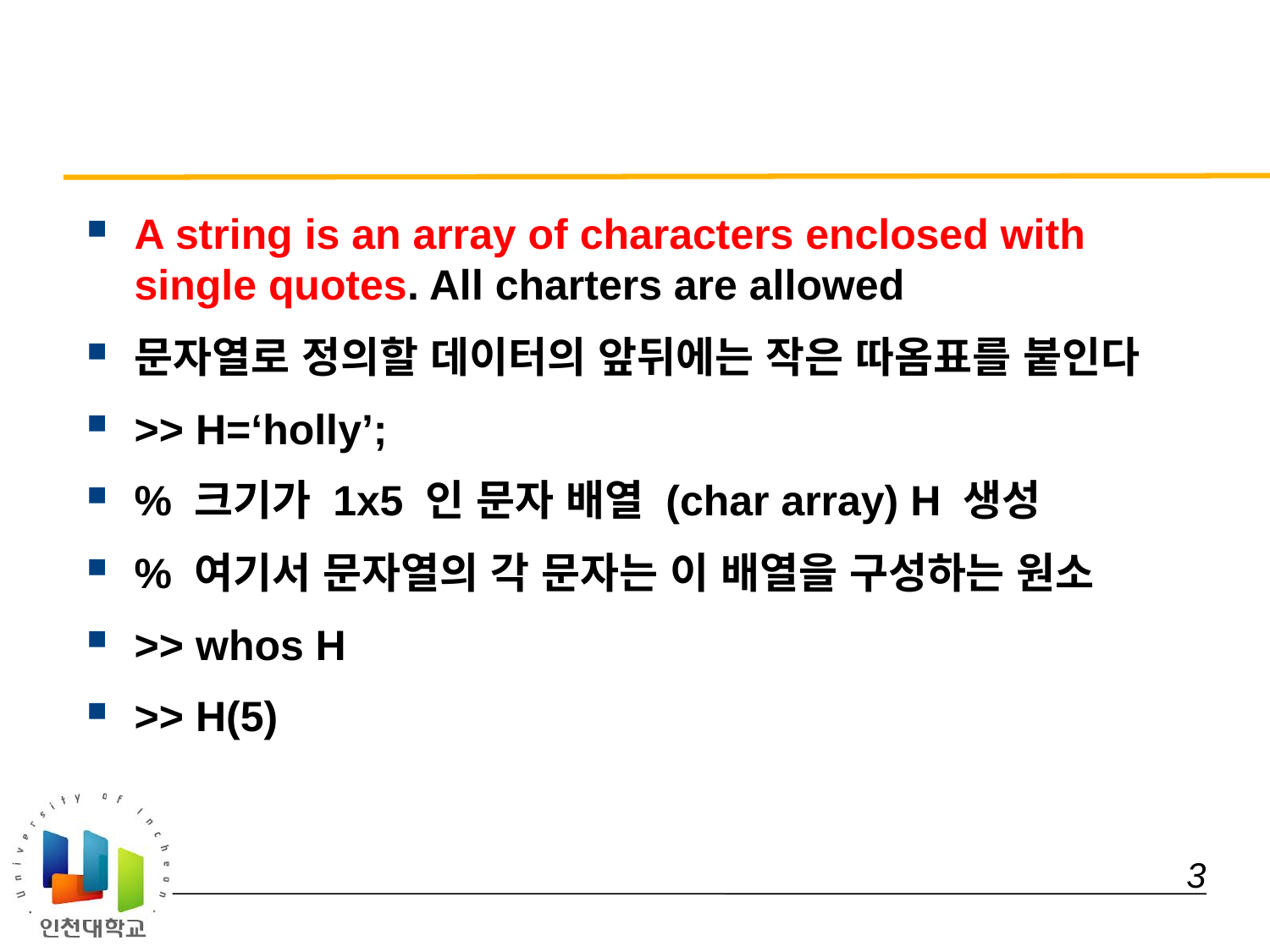

#
A string is an array of characters enclosed with single quotes. All charters are allowed
문자열로 정의할 데이터의 앞뒤에는 작은 따옴표를 붙인다
>> H=‘holly’;
% 크기가 1x5 인 문자 배열 (char array) H 생성
% 여기서 문자열의 각 문자는 이 배열을 구성하는 원소
>> whos H
>> H(5)
 3